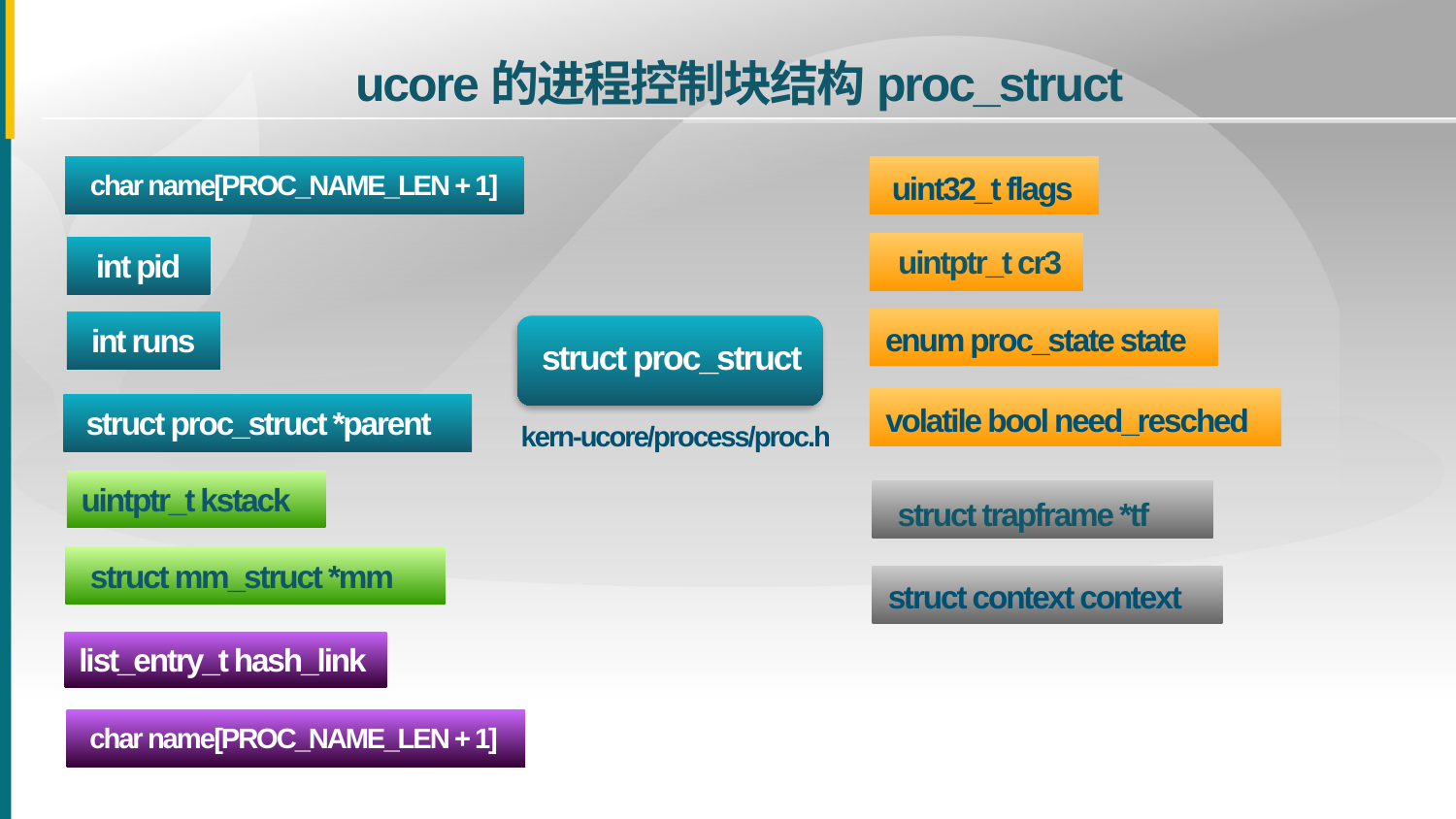

ucore的进程控制块结构proc_struct

char name[PROC_NAME_LEN + 1]

uint32_t flags

uintptr_t cr3

int pid

enum proc_state state

int runs

struct proc_struct

volatile bool need_resched

struct proc_struct *parent
kern-ucore/process/proc.h

uintptr_t kstack

struct trapframe *tf

struct mm_struct *mm

struct context context

list_entry_t hash_link

char name[PROC_NAME_LEN + 1]